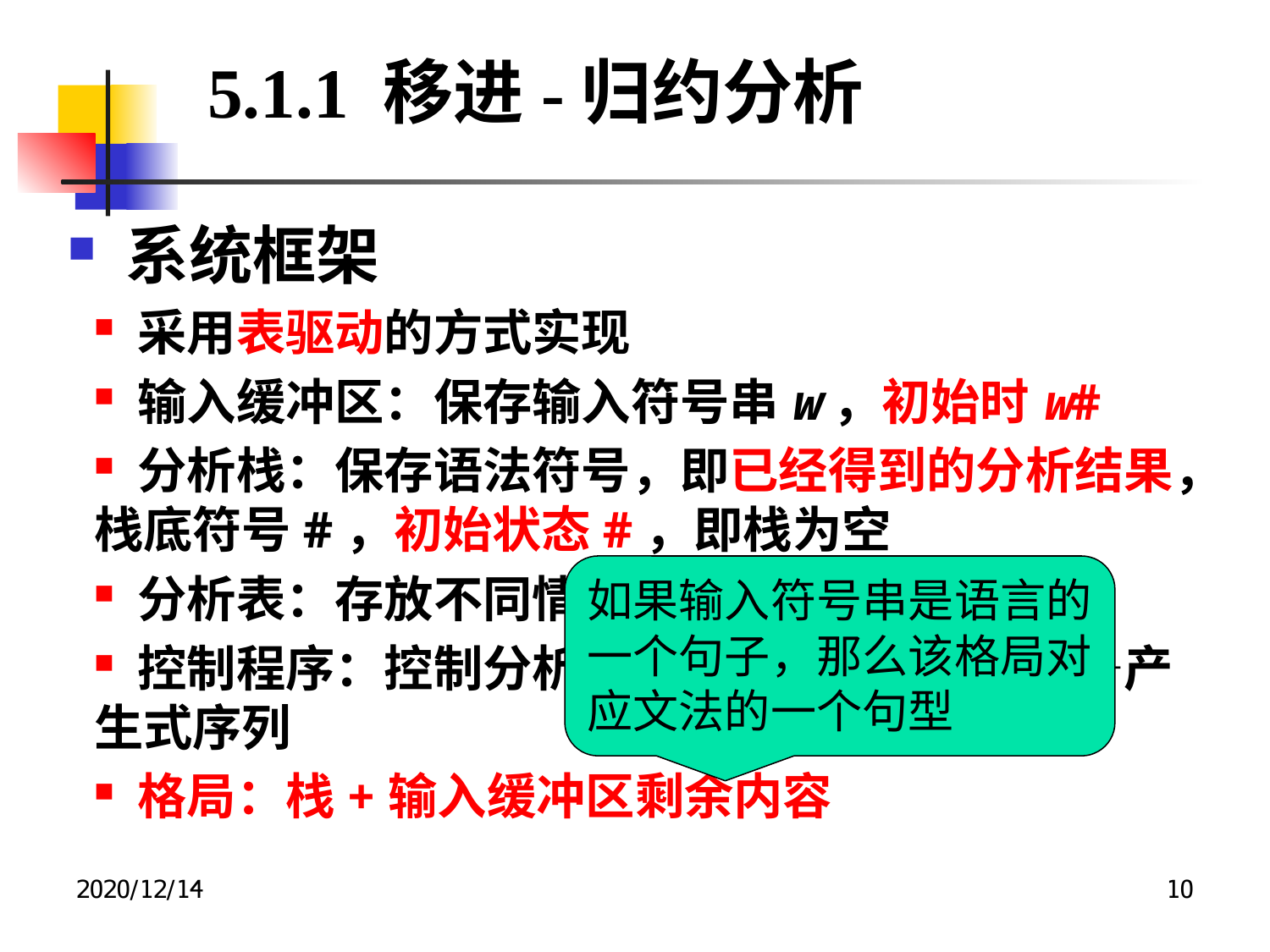

5.1.1 移进-归约分析
 系统框架
 采用表驱动的方式实现
 输入缓冲区：保存输入符号串w，初始时w#
 分析栈：保存语法符号，即已经得到的分析结果，栈底符号#，初始状态#，即栈为空
 分析表：存放不同情况下的分析动作
 控制程序：控制分析过程，输出分析结果——产生式序列
 格局：栈+输入缓冲区剩余内容
如果输入符号串是语言的一个句子，那么该格局对应文法的一个句型
2020/12/14
10